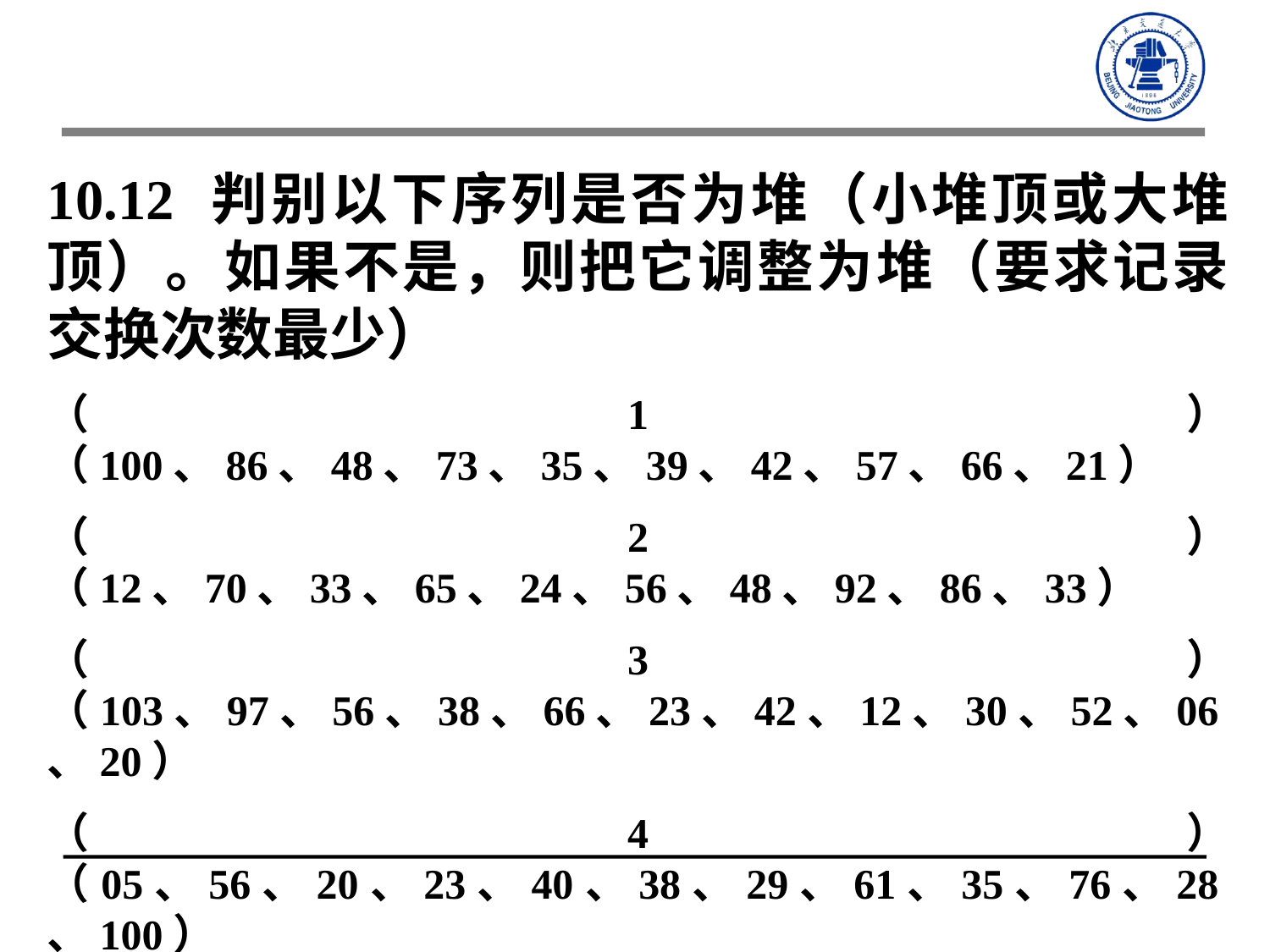

10.12 判别以下序列是否为堆（小堆顶或大堆顶）。如果不是，则把它调整为堆（要求记录交换次数最少）
（1）（100、86、48、73、35、39、42、57、66、21）
（2）（12、70、33、65、24、56、48、92、86、33）
（3）（103、97、56、38、66、23、42、12、30、52、06、20）
（4）（05、56、20、23、40、38、29、61、35、76、28、100）
10.33 试以单链表为存储结构实现简单选择排序的算法。